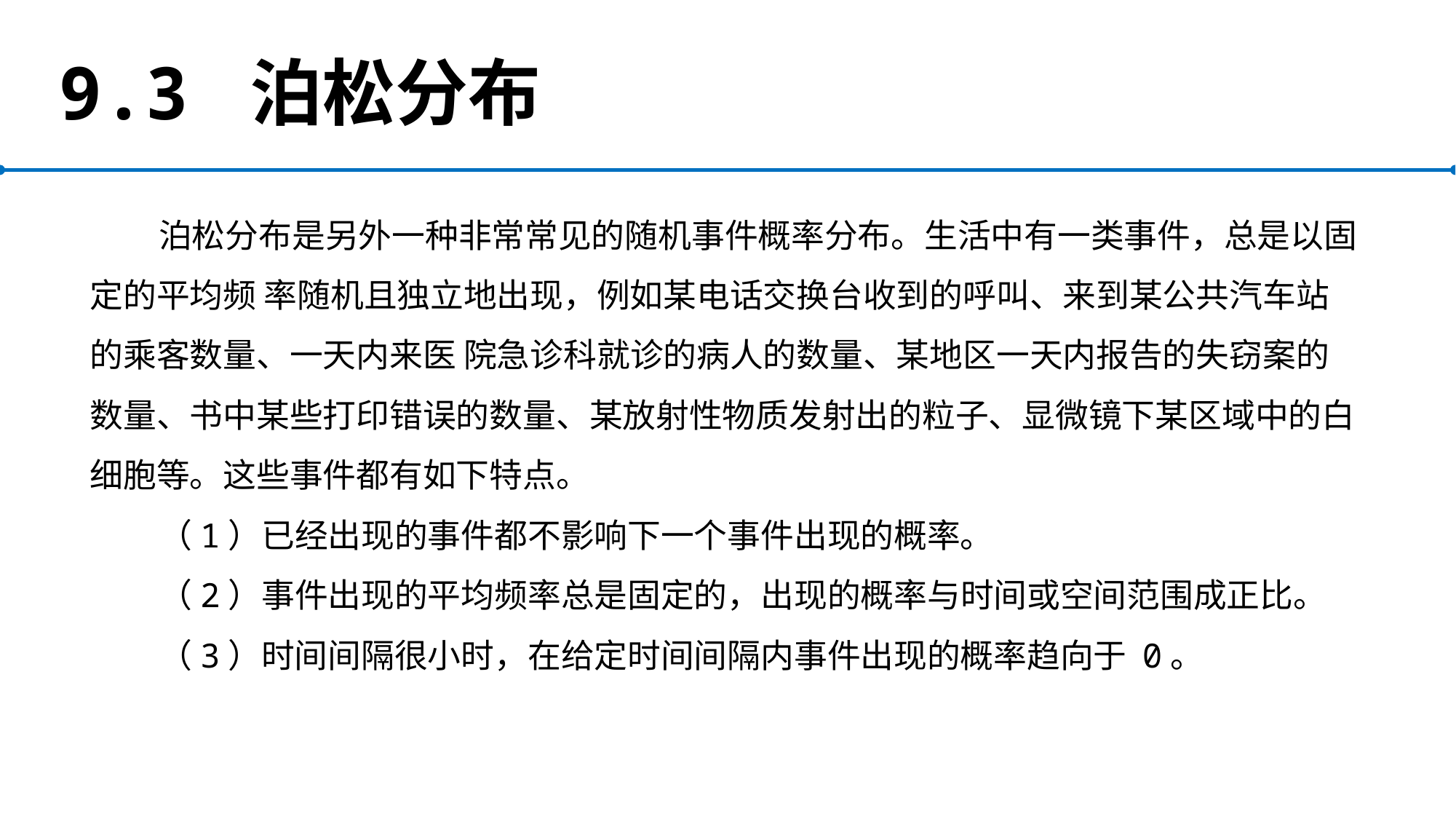

# 9.3 泊松分布
泊松分布是另外一种非常常见的随机事件概率分布。生活中有一类事件，总是以固定的平均频 率随机且独立地出现，例如某电话交换台收到的呼叫、来到某公共汽车站的乘客数量、一天内来医 院急诊科就诊的病人的数量、某地区一天内报告的失窃案的数量、书中某些打印错误的数量、某放射性物质发射出的粒子、显微镜下某区域中的白细胞等。这些事件都有如下特点。
（1）已经出现的事件都不影响下一个事件出现的概率。
（2）事件出现的平均频率总是固定的，出现的概率与时间或空间范围成正比。
（3）时间间隔很小时，在给定时间间隔内事件出现的概率趋向于 0。